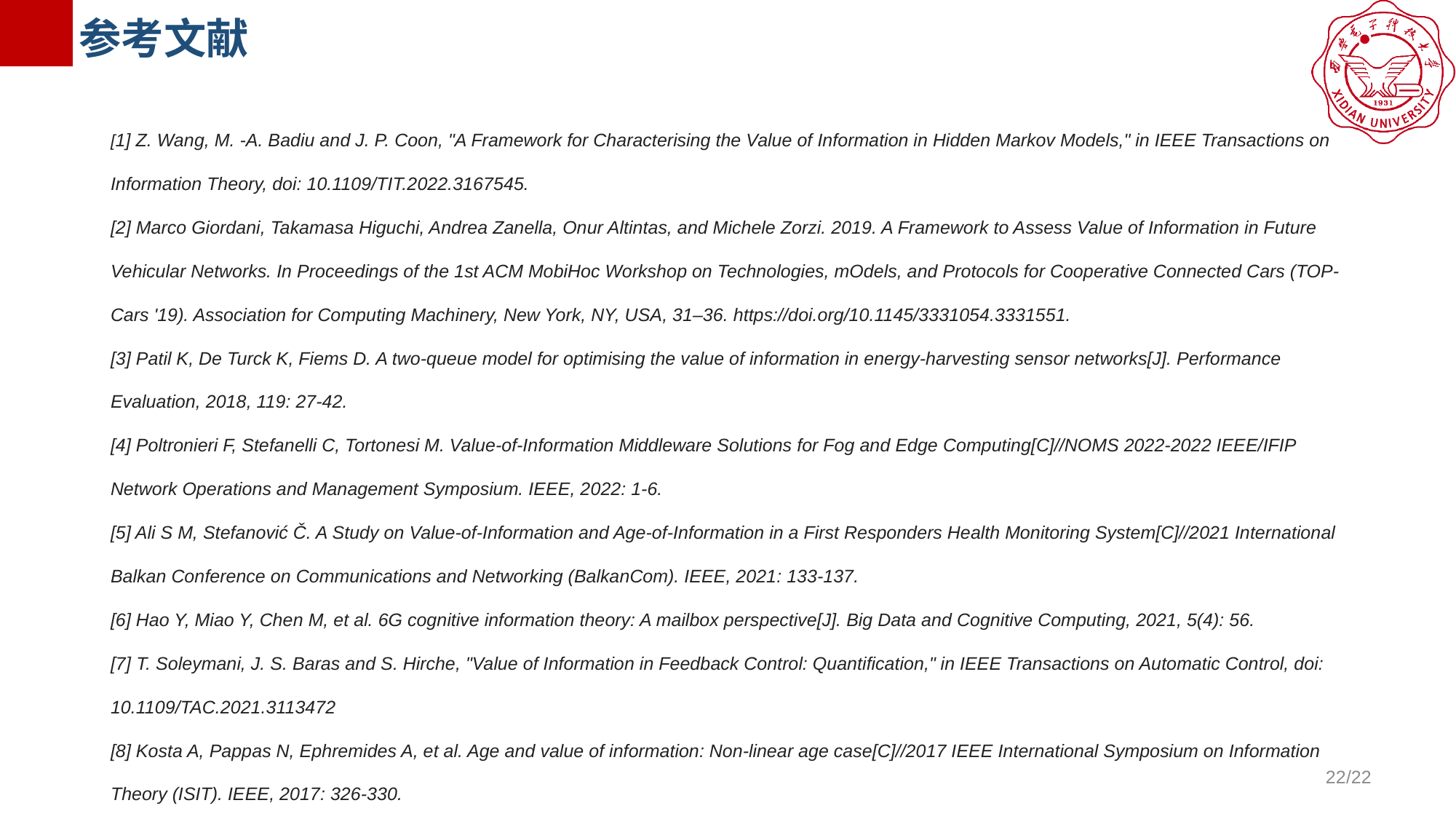

参考文献
[1] Z. Wang, M. -A. Badiu and J. P. Coon, "A Framework for Characterising the Value of Information in Hidden Markov Models," in IEEE Transactions on Information Theory, doi: 10.1109/TIT.2022.3167545.
[2] Marco Giordani, Takamasa Higuchi, Andrea Zanella, Onur Altintas, and Michele Zorzi. 2019. A Framework to Assess Value of Information in Future Vehicular Networks. In Proceedings of the 1st ACM MobiHoc Workshop on Technologies, mOdels, and Protocols for Cooperative Connected Cars (TOP-Cars '19). Association for Computing Machinery, New York, NY, USA, 31–36. https://doi.org/10.1145/3331054.3331551.
[3] Patil K, De Turck K, Fiems D. A two-queue model for optimising the value of information in energy-harvesting sensor networks[J]. Performance Evaluation, 2018, 119: 27-42.
[4] Poltronieri F, Stefanelli C, Tortonesi M. Value-of-Information Middleware Solutions for Fog and Edge Computing[C]//NOMS 2022-2022 IEEE/IFIP Network Operations and Management Symposium. IEEE, 2022: 1-6.
[5] Ali S M, Stefanović Č. A Study on Value-of-Information and Age-of-Information in a First Responders Health Monitoring System[C]//2021 International Balkan Conference on Communications and Networking (BalkanCom). IEEE, 2021: 133-137.
[6] Hao Y, Miao Y, Chen M, et al. 6G cognitive information theory: A mailbox perspective[J]. Big Data and Cognitive Computing, 2021, 5(4): 56.
[7] T. Soleymani, J. S. Baras and S. Hirche, "Value of Information in Feedback Control: Quantification," in IEEE Transactions on Automatic Control, doi: 10.1109/TAC.2021.3113472
[8] Kosta A, Pappas N, Ephremides A, et al. Age and value of information: Non-linear age case[C]//2017 IEEE International Symposium on Information Theory (ISIT). IEEE, 2017: 326-330.
22/22